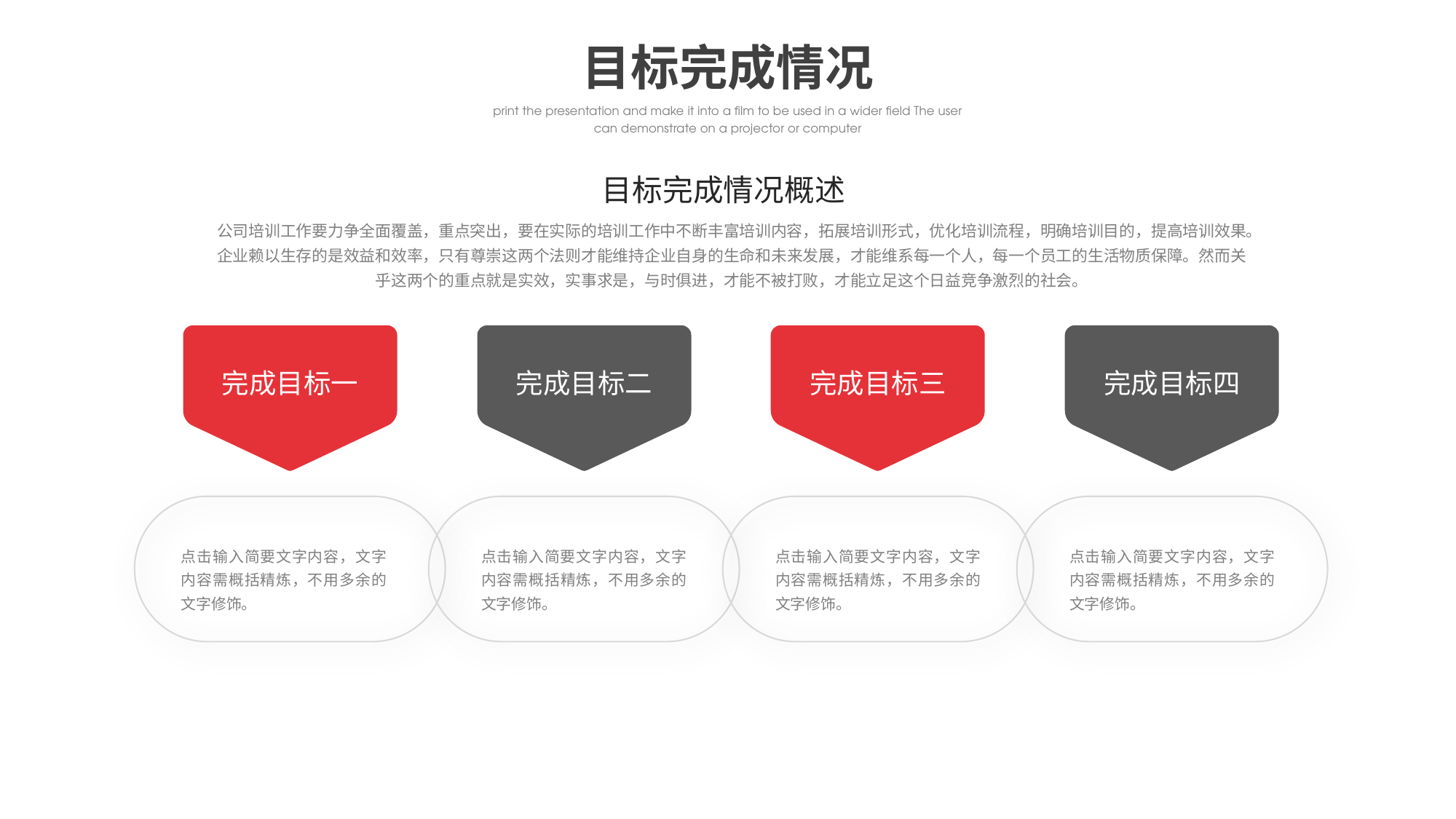

目标完成情况
print the presentation and make it into a film to be used in a wider field The user can demonstrate on a projector or computer
目标完成情况概述
公司培训工作要力争全面覆盖，重点突出，要在实际的培训工作中不断丰富培训内容，拓展培训形式，优化培训流程，明确培训目的，提高培训效果。企业赖以生存的是效益和效率，只有尊崇这两个法则才能维持企业自身的生命和未来发展，才能维系每一个人，每一个员工的生活物质保障。然而关乎这两个的重点就是实效，实事求是，与时俱进，才能不被打败，才能立足这个日益竞争激烈的社会。

完成目标一

完成目标二

完成目标三

完成目标四

点击输入简要文字内容，文字内容需概括精炼，不用多余的文字修饰。

点击输入简要文字内容，文字内容需概括精炼，不用多余的文字修饰。

点击输入简要文字内容，文字内容需概括精炼，不用多余的文字修饰。

点击输入简要文字内容，文字内容需概括精炼，不用多余的文字修饰。